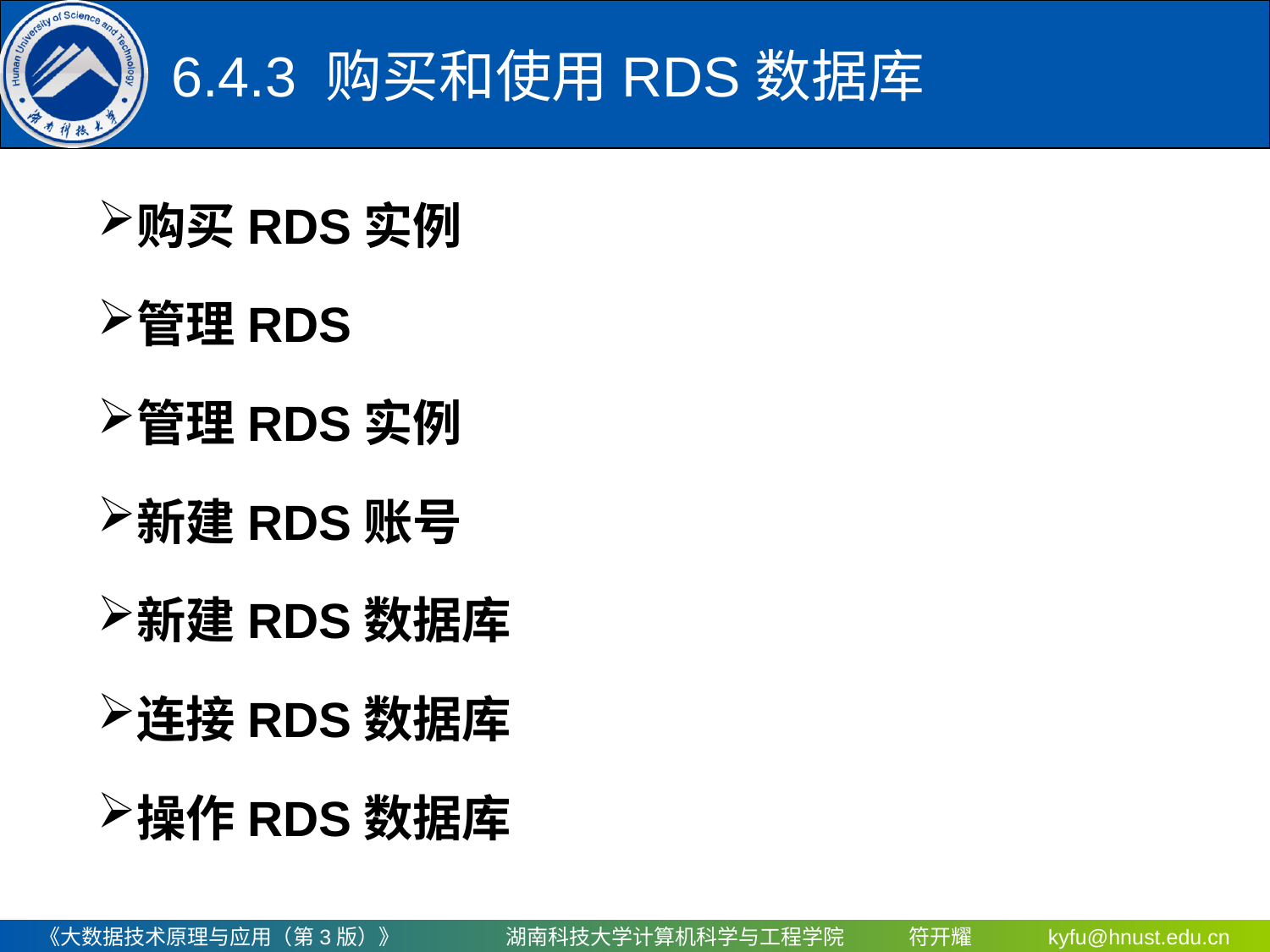

6.4.3 购买和使用RDS数据库
购买RDS实例
管理RDS
管理RDS实例
新建RDS账号
新建RDS数据库
连接RDS数据库
操作RDS数据库